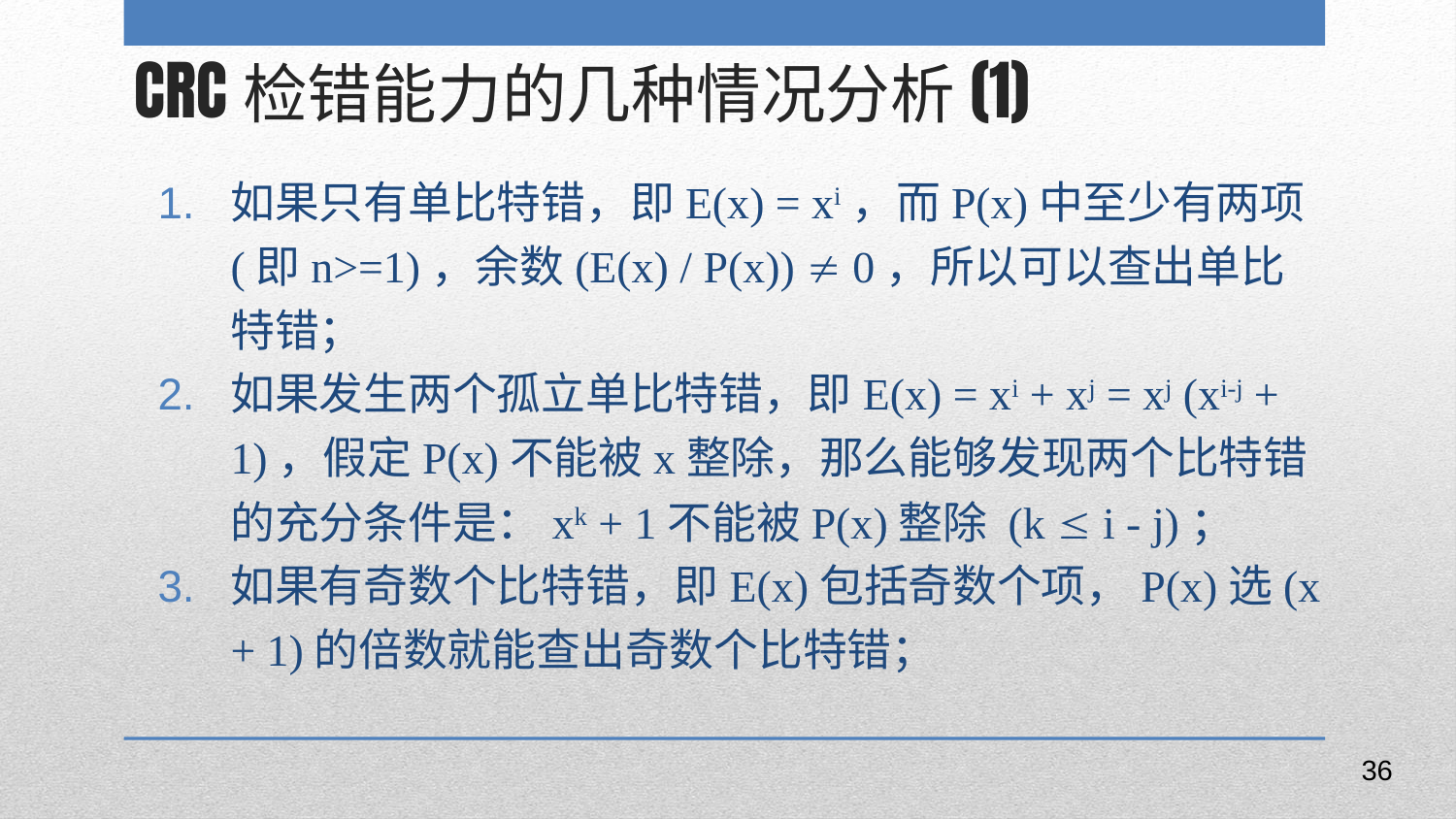

CRC检错能力的几种情况分析(1)
如果只有单比特错，即E(x) = xi，而P(x)中至少有两项(即n>=1)，余数(E(x) / P(x)) ≠ 0，所以可以查出单比特错；
如果发生两个孤立单比特错，即E(x) = xi + xj = xj (xi-j + 1)，假定P(x)不能被x整除，那么能够发现两个比特错的充分条件是：xk + 1不能被P(x)整除 (k ≤ i - j)；
如果有奇数个比特错，即E(x)包括奇数个项，P(x)选(x + 1)的倍数就能查出奇数个比特错；
36